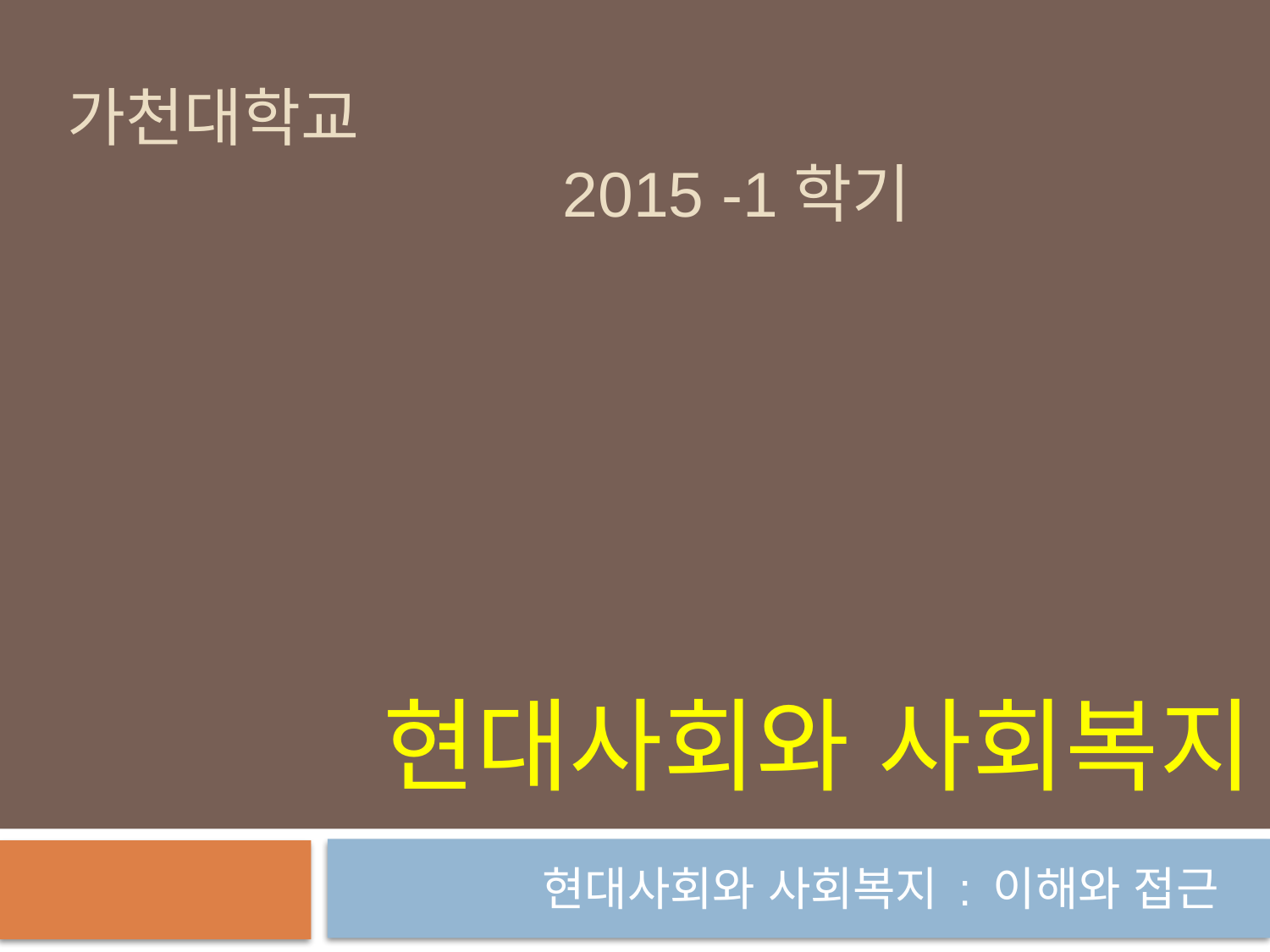

# 가천대학교 2015 -1학기
현대사회와 사회복지
               현대사회와 사회복지 : 이해와 접근